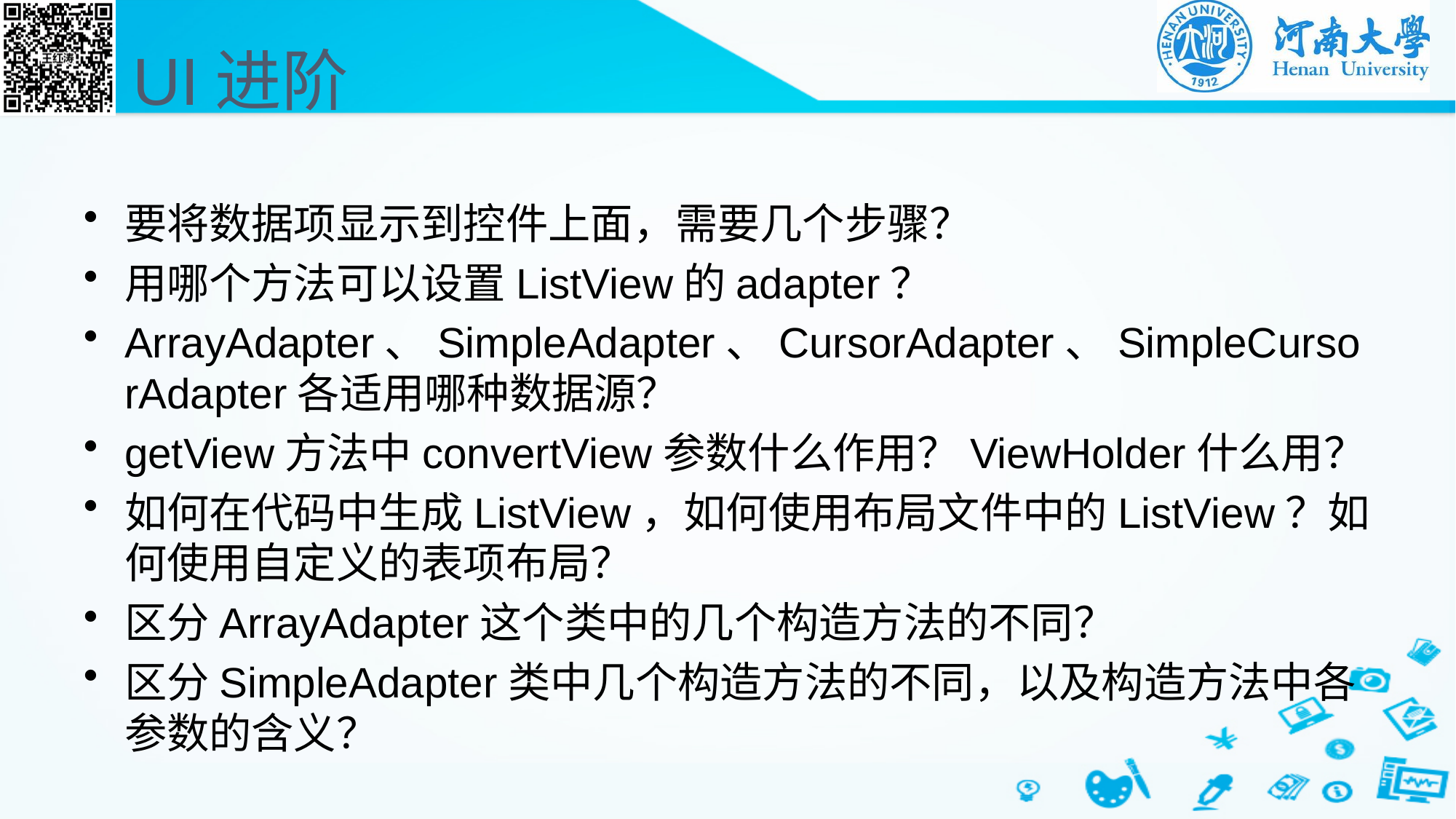

# UI进阶
要将数据项显示到控件上面，需要几个步骤？
用哪个方法可以设置ListView的adapter？
ArrayAdapter、SimpleAdapter、CursorAdapter、SimpleCursorAdapter各适用哪种数据源？
getView方法中convertView参数什么作用？ViewHolder什么用？
如何在代码中生成ListView，如何使用布局文件中的ListView？如何使用自定义的表项布局？
区分ArrayAdapter这个类中的几个构造方法的不同？
区分SimpleAdapter类中几个构造方法的不同，以及构造方法中各参数的含义？